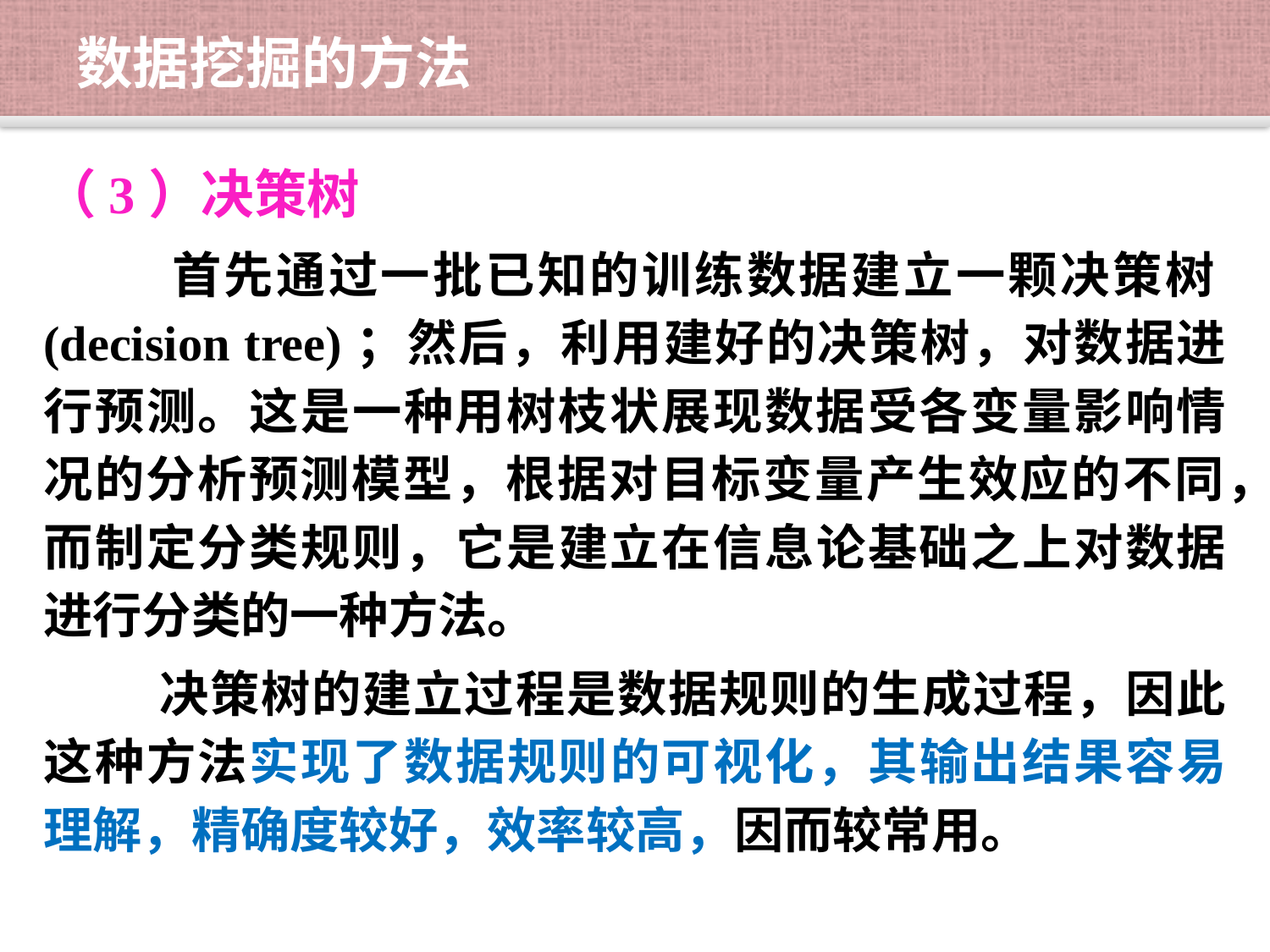

# 数据挖掘的方法
（3）决策树
        首先通过一批已知的训练数据建立一颗决策树(decision tree)；然后，利用建好的决策树，对数据进行预测。这是一种用树枝状展现数据受各变量影响情况的分析预测模型，根据对目标变量产生效应的不同，而制定分类规则，它是建立在信息论基础之上对数据进行分类的一种方法。
        决策树的建立过程是数据规则的生成过程，因此这种方法实现了数据规则的可视化，其输出结果容易理解，精确度较好，效率较高，因而较常用。